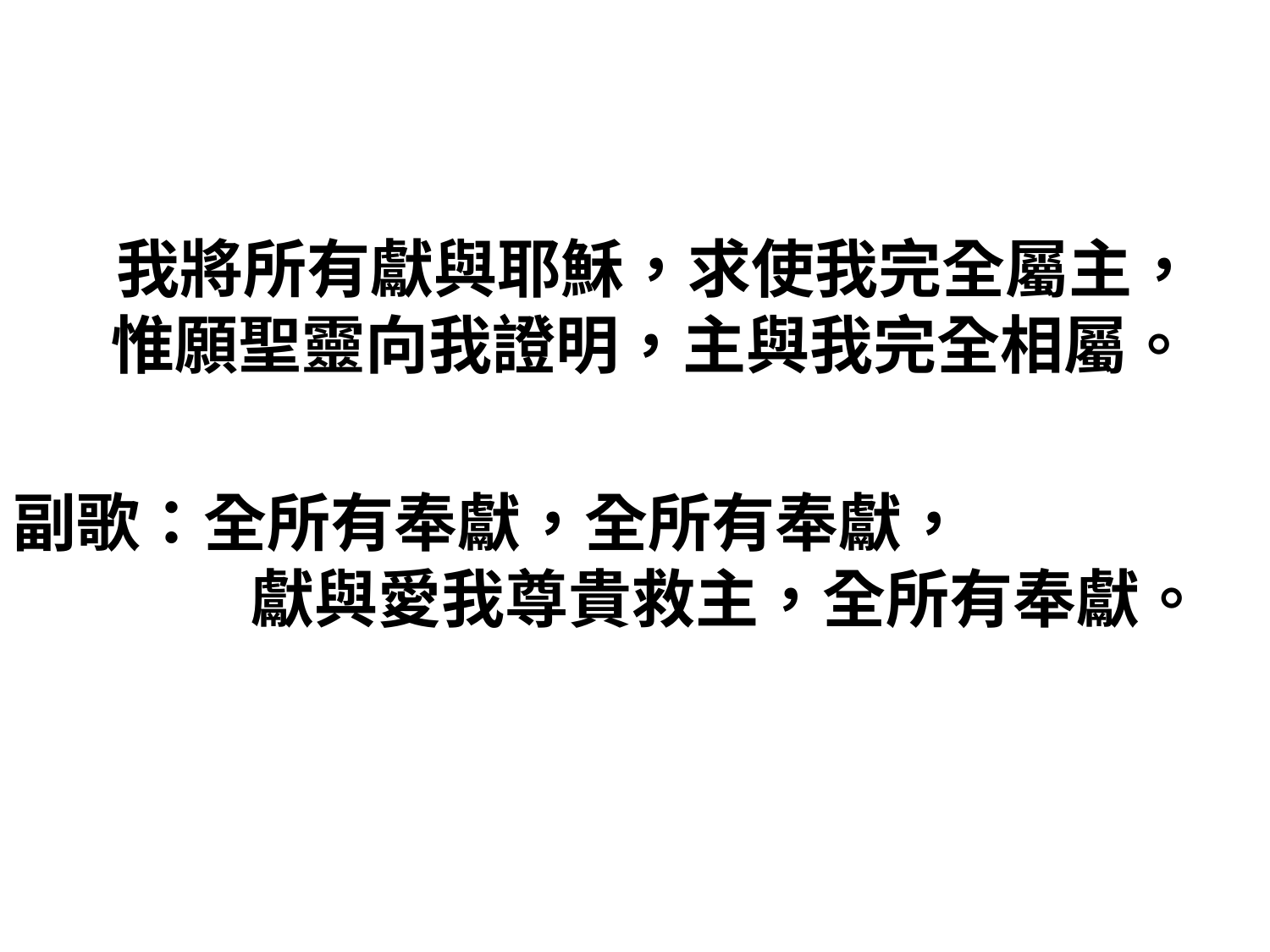

#
   我將所有獻與耶穌，求使我完全屬主，
惟願聖靈向我證明，主與我完全相屬。

副歌：全所有奉獻，全所有奉獻，
　　　獻與愛我尊貴救主，全所有奉獻。